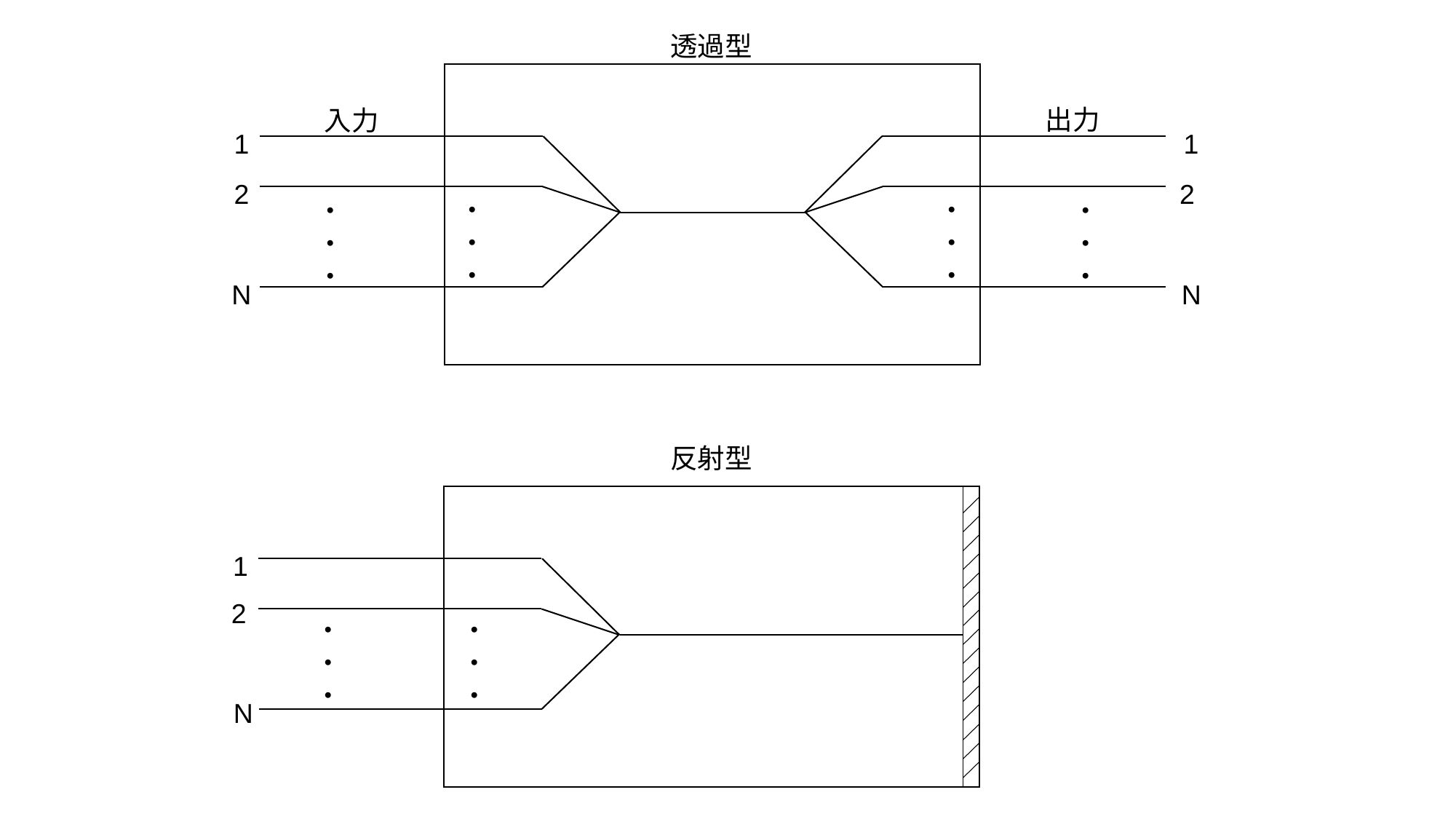

透過型

出力
入力
1
1
2
2
・
・
・
・
・
・
・
・
・
・
・
・
N
N
反射型

1
2
・
・
・
・
・
・
N